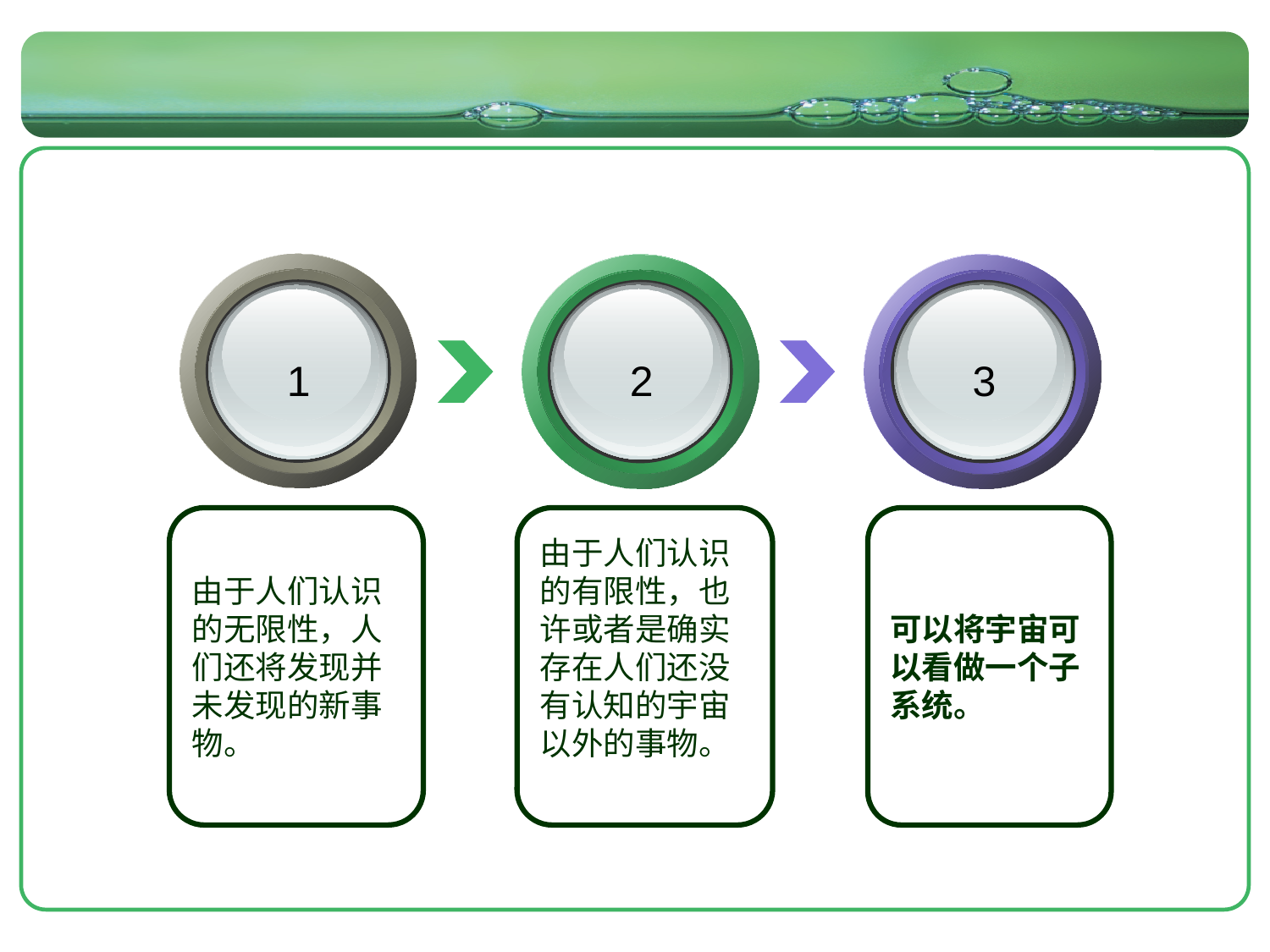

#

1
2
3
由于人们认识的无限性，人们还将发现并未发现的新事物。
由于人们认识的有限性，也许或者是确实存在人们还没有认知的宇宙以外的事物。

可以将宇宙可以看做一个子系统。